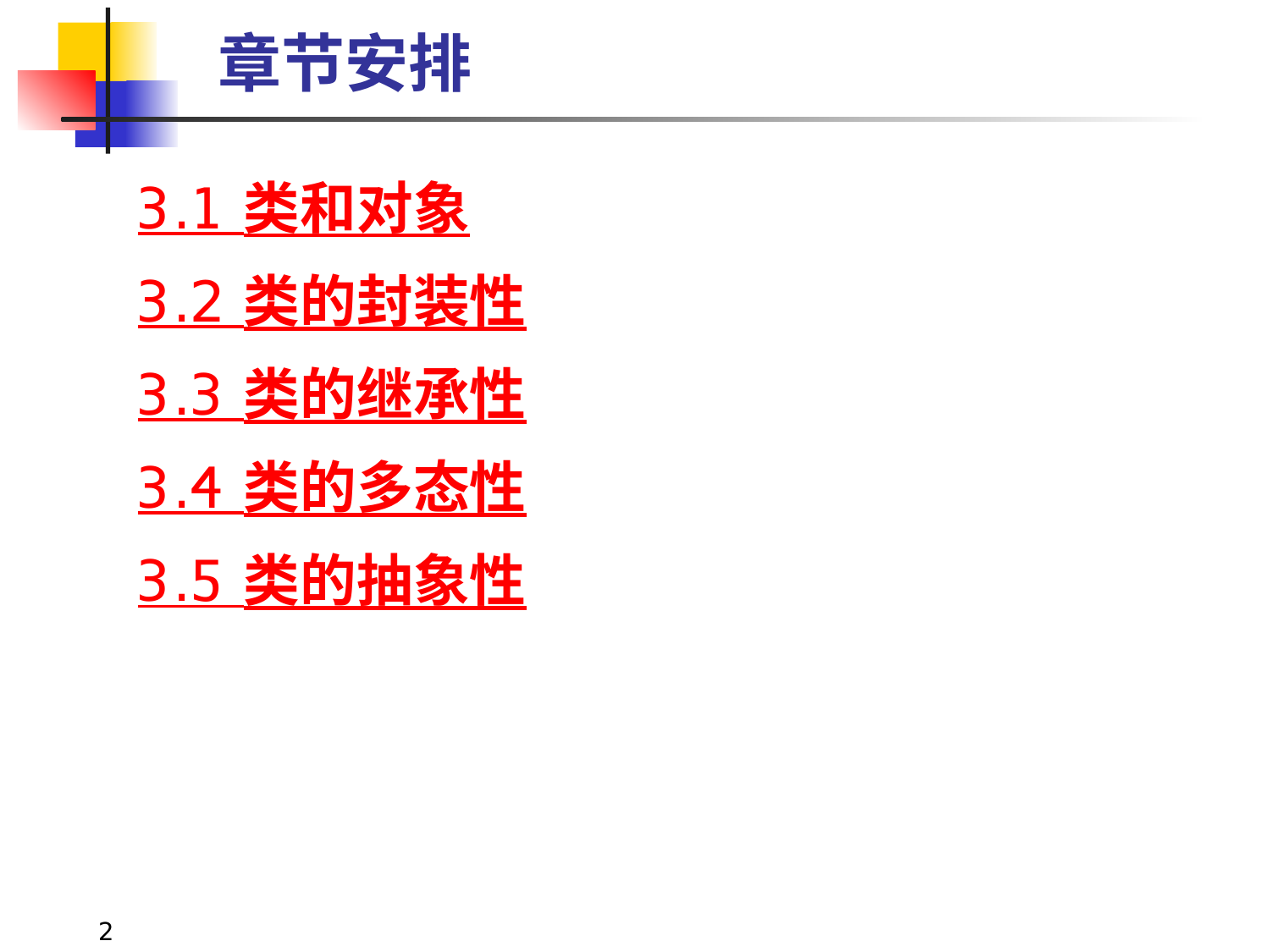

章节安排
3.1 类和对象
3.2 类的封装性
3.3 类的继承性
3.4 类的多态性
3.5 类的抽象性
2